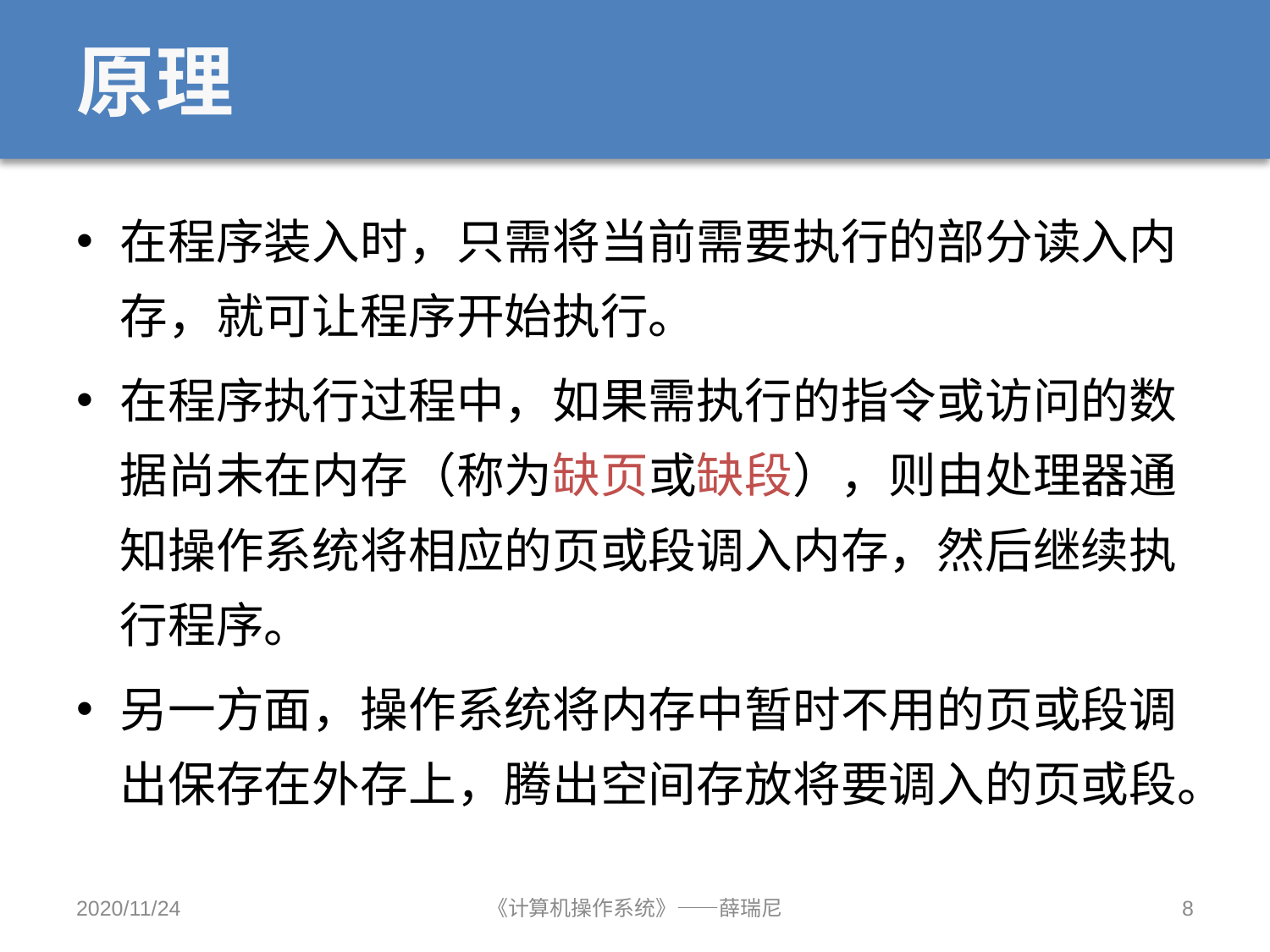

# 原理
在程序装入时，只需将当前需要执行的部分读入内存，就可让程序开始执行。
在程序执行过程中，如果需执行的指令或访问的数据尚未在内存（称为缺页或缺段），则由处理器通知操作系统将相应的页或段调入内存，然后继续执行程序。
另一方面，操作系统将内存中暂时不用的页或段调出保存在外存上，腾出空间存放将要调入的页或段。

2020/11/24
《计算机操作系统》——薛瑞尼
8